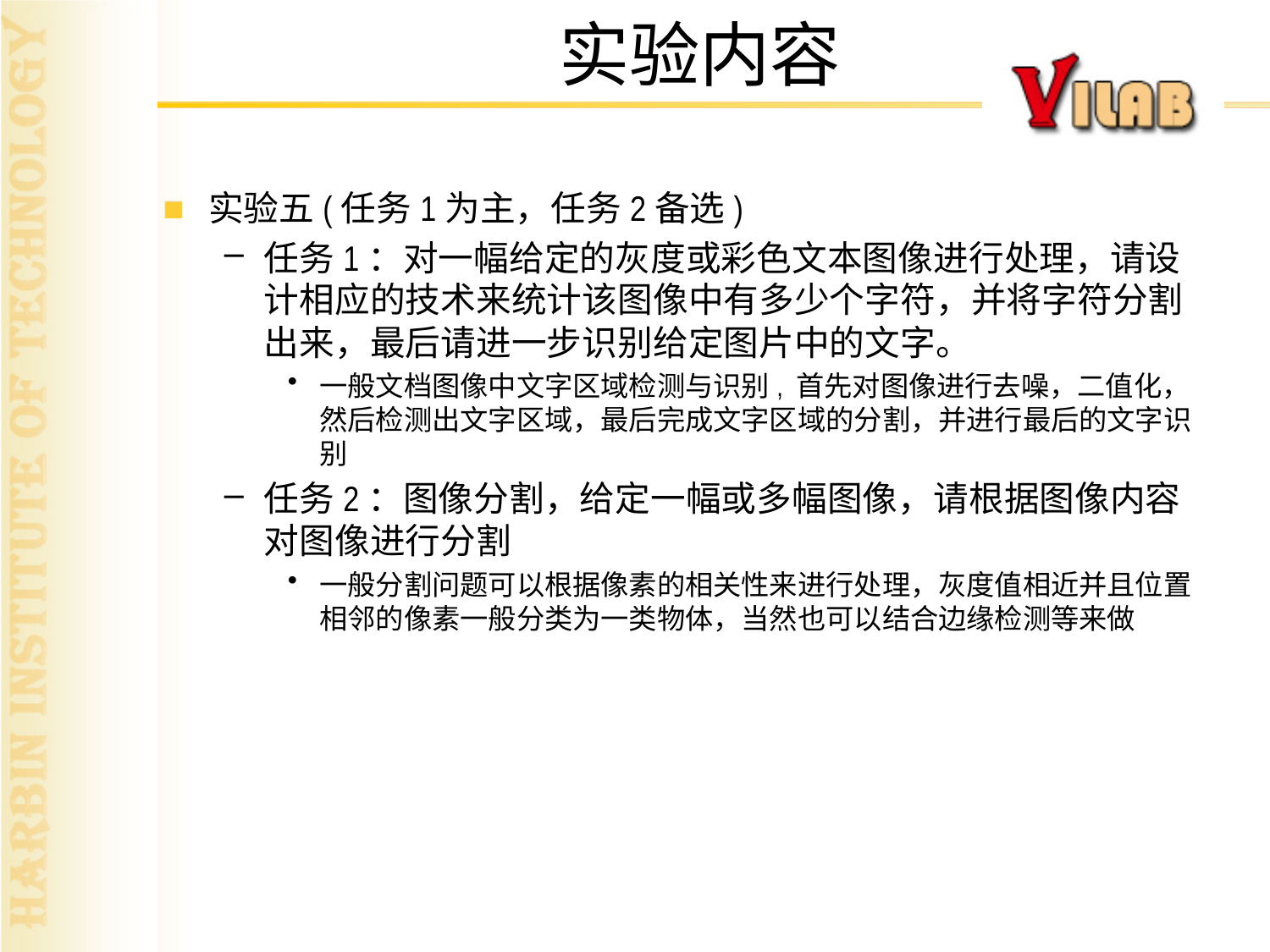

实验内容
实验五(任务1为主，任务2备选)
任务1：对一幅给定的灰度或彩色文本图像进行处理，请设计相应的技术来统计该图像中有多少个字符，并将字符分割出来，最后请进一步识别给定图片中的文字。
一般文档图像中文字区域检测与识别, 首先对图像进行去噪，二值化，然后检测出文字区域，最后完成文字区域的分割，并进行最后的文字识别
任务2：图像分割，给定一幅或多幅图像，请根据图像内容对图像进行分割
一般分割问题可以根据像素的相关性来进行处理，灰度值相近并且位置相邻的像素一般分类为一类物体，当然也可以结合边缘检测等来做